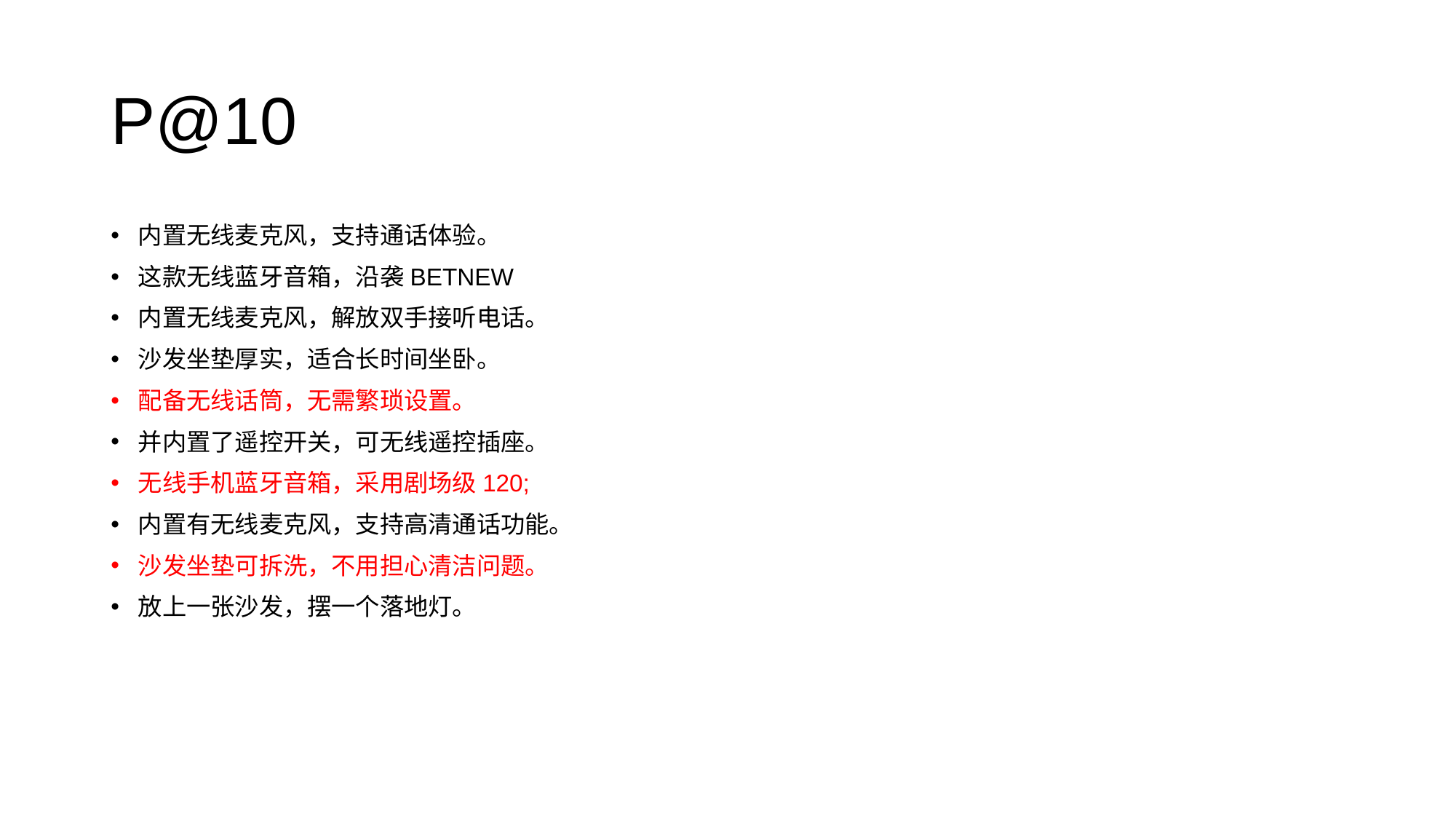

# P@10
内置无线麦克风，支持通话体验。
这款无线蓝牙音箱，沿袭BETNEW
内置无线麦克风，解放双手接听电话。
沙发坐垫厚实，适合长时间坐卧。
配备无线话筒，无需繁琐设置。
并内置了遥控开关，可无线遥控插座。
无线手机蓝牙音箱，采用剧场级120;
内置有无线麦克风，支持高清通话功能。
沙发坐垫可拆洗，不用担心清洁问题。
放上一张沙发，摆一个落地灯。